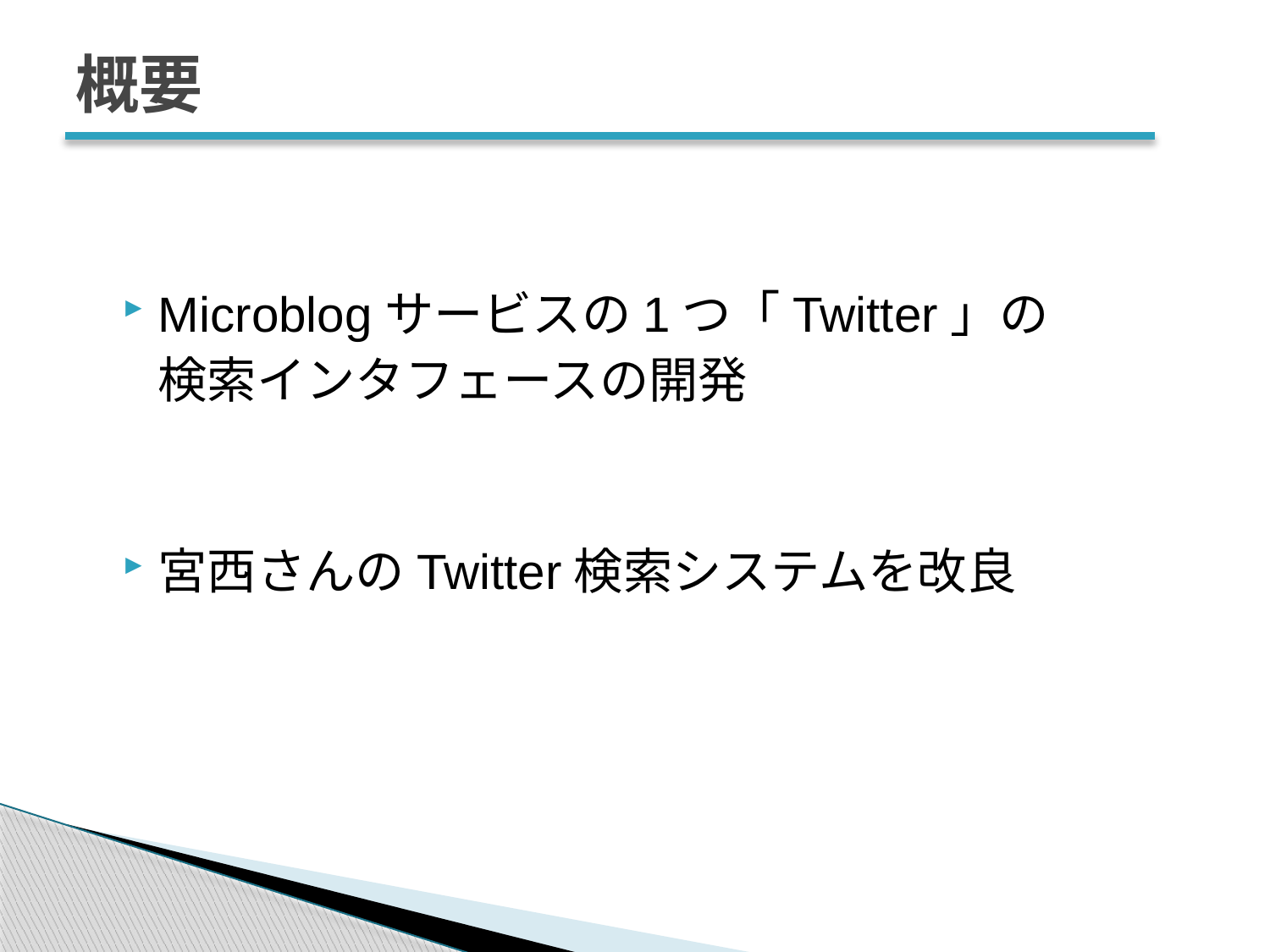

# 概要
Microblogサービスの1つ「Twitter」の
	検索インタフェースの開発

宮西さんのTwitter検索システムを改良